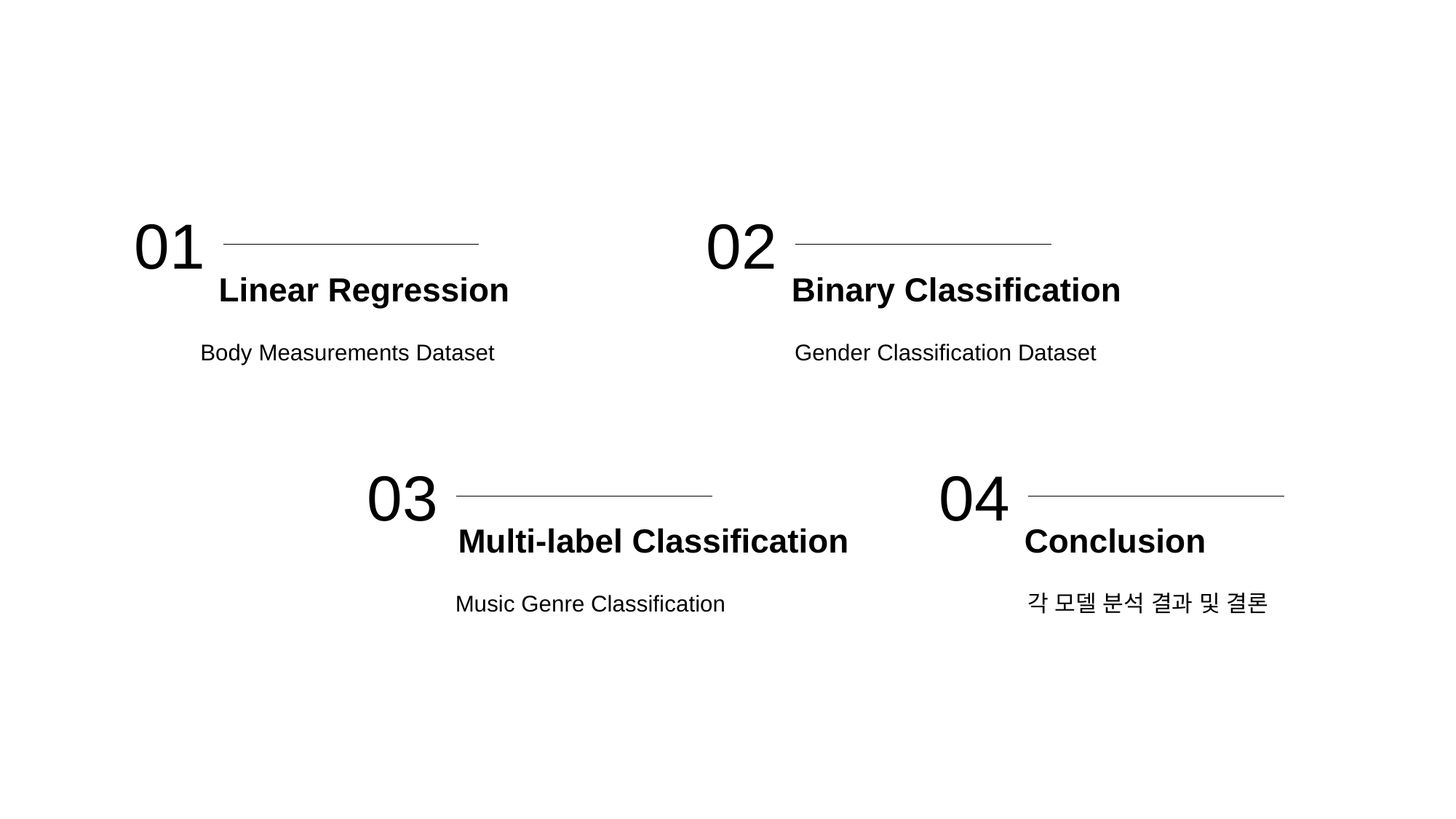

01
Linear Regression
Body Measurements Dataset
02
Binary Classification
Gender Classification Dataset
03
Multi-label Classification
Music Genre Classification
04
Conclusion
각 모델 분석 결과 및 결론